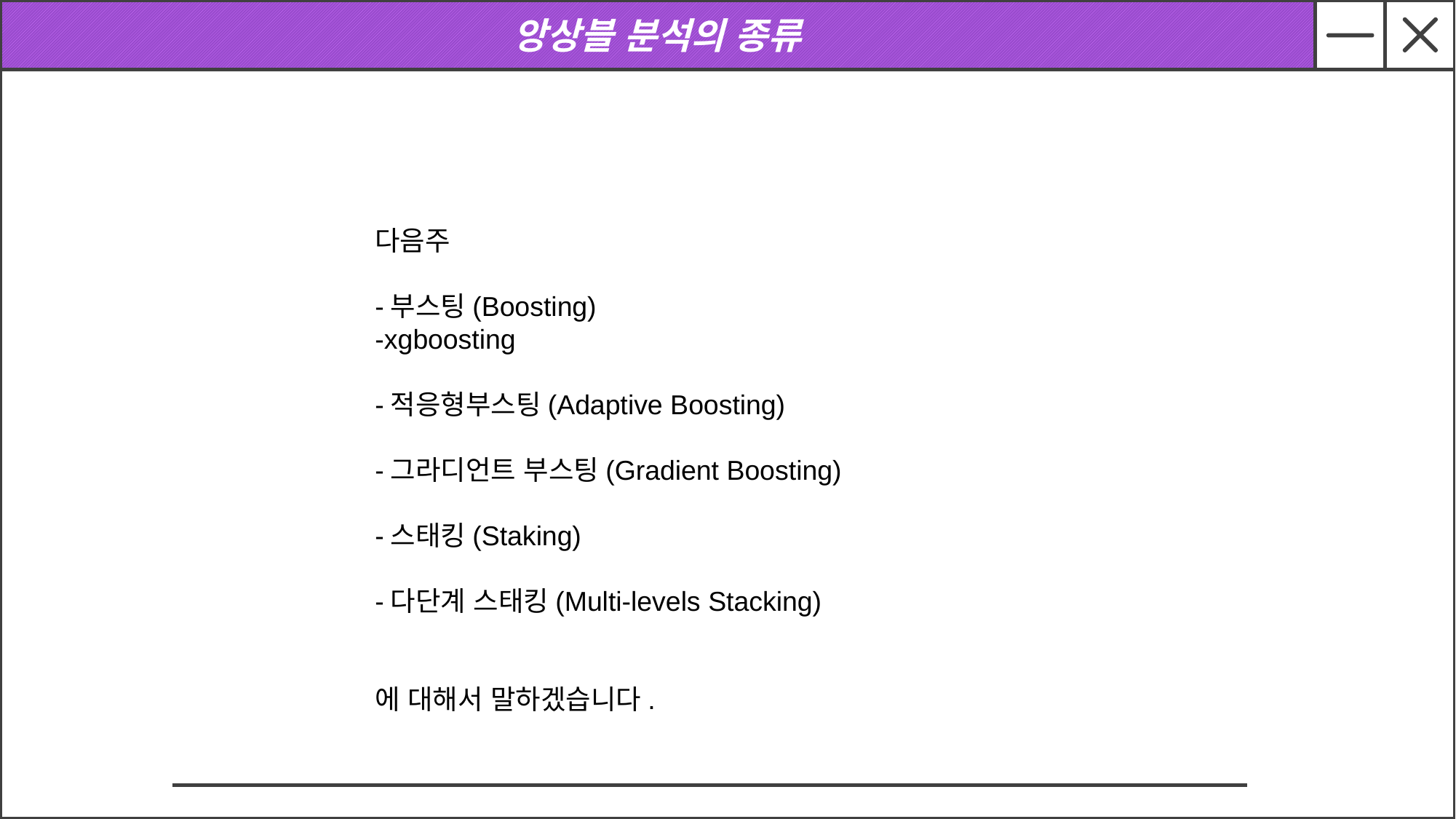

앙상블 분석의 종류

다음주

-부스팅(Boosting)
-xgboosting

-적응형부스팅(Adaptive Boosting)

-그라디언트 부스팅(Gradient Boosting)

-스태킹(Staking)

-다단계 스태킹(Multi-levels Stacking)

에 대해서 말하겠습니다.